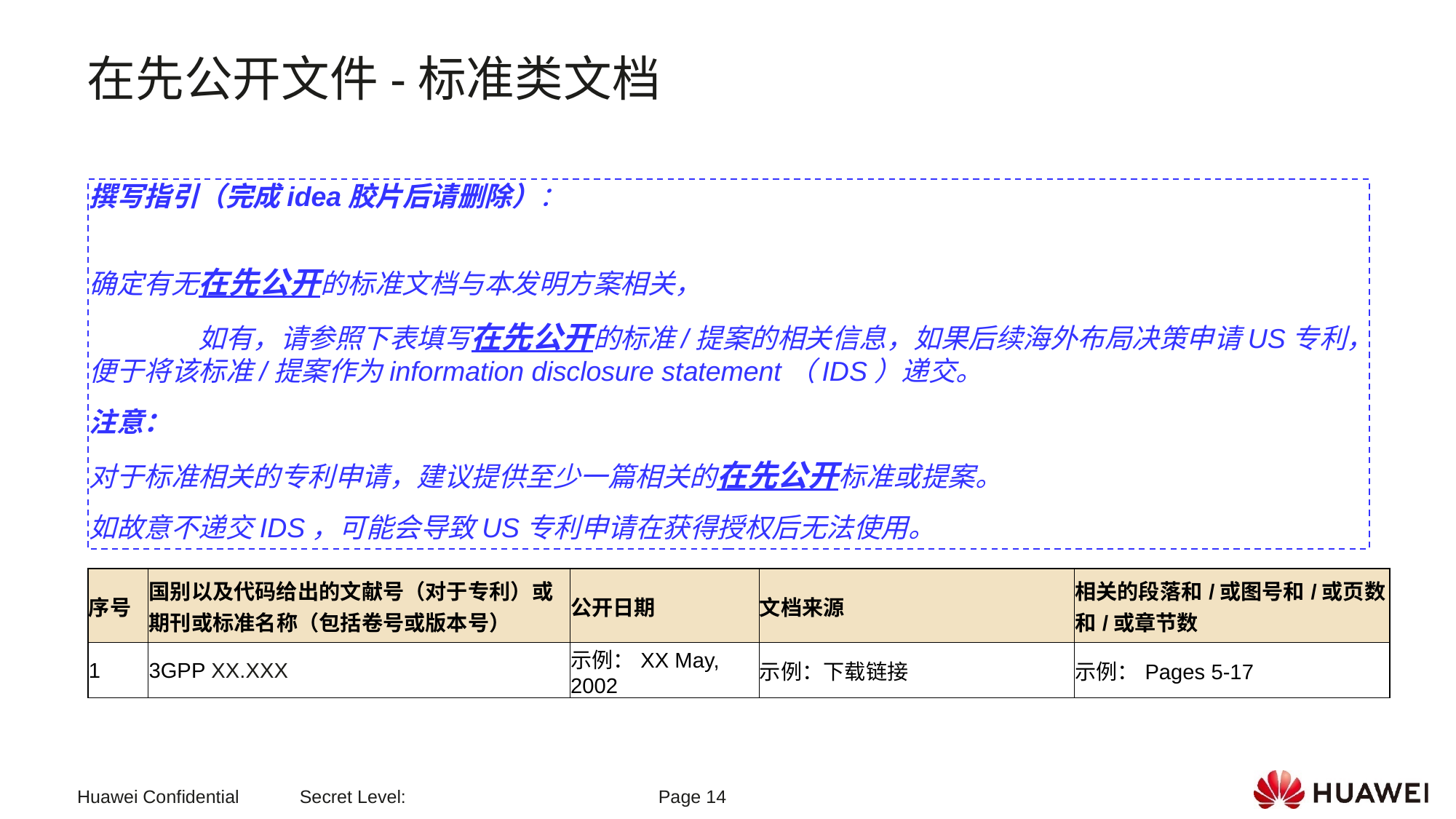

在先公开文件-标准类文档
撰写指引（完成idea胶片后请删除）：

确定有无在先公开的标准文档与本发明方案相关，
	如有，请参照下表填写在先公开的标准/提案的相关信息，如果后续海外布局决策申请US专利，便于将该标准/提案作为information disclosure statement（IDS）递交。
注意：
对于标准相关的专利申请，建议提供至少一篇相关的在先公开标准或提案。
如故意不递交IDS，可能会导致US专利申请在获得授权后无法使用。

| 序号 | 国别以及代码给出的文献号（对于专利）或 期刊或标准名称（包括卷号或版本号） | 公开日期 | 文档来源 | 相关的段落和/或图号和/或页数和/或章节数 |
| --- | --- | --- | --- | --- |
| 1 | 3GPP XX.XXX | 示例：XX May, 2002 | 示例：下载链接 | 示例：Pages 5-17 |